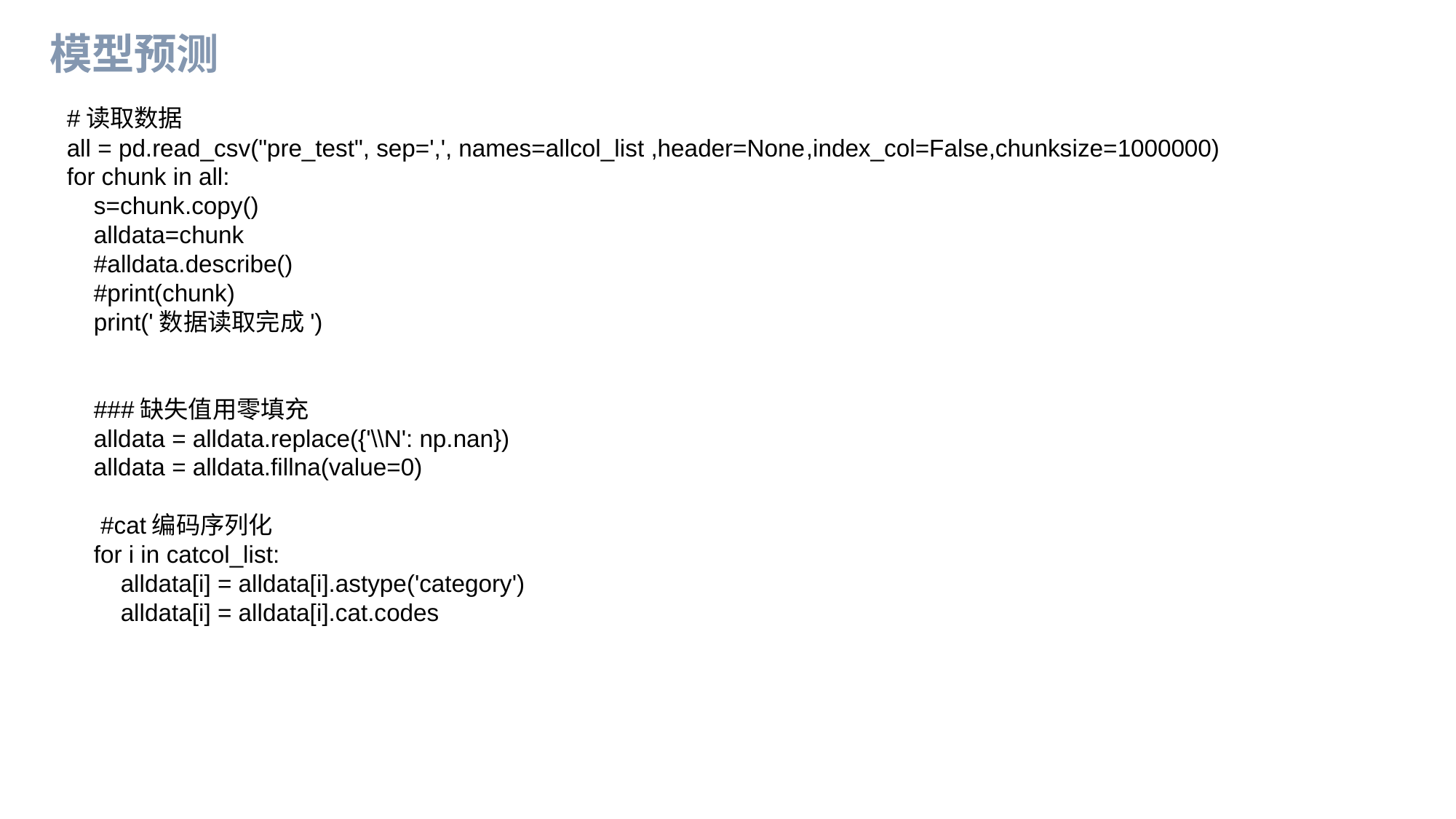

模型预测
#读取数据
all = pd.read_csv("pre_test", sep=',', names=allcol_list ,header=None,index_col=False,chunksize=1000000)
for chunk in all:
    s=chunk.copy()
    alldata=chunk
    #alldata.describe()
    #print(chunk)
    print('数据读取完成')

    ###缺失值用零填充
    alldata = alldata.replace({'\\N': np.nan})
    alldata = alldata.fillna(value=0)

     #cat编码序列化
    for i in catcol_list:
        alldata[i] = alldata[i].astype('category')
        alldata[i] = alldata[i].cat.codes